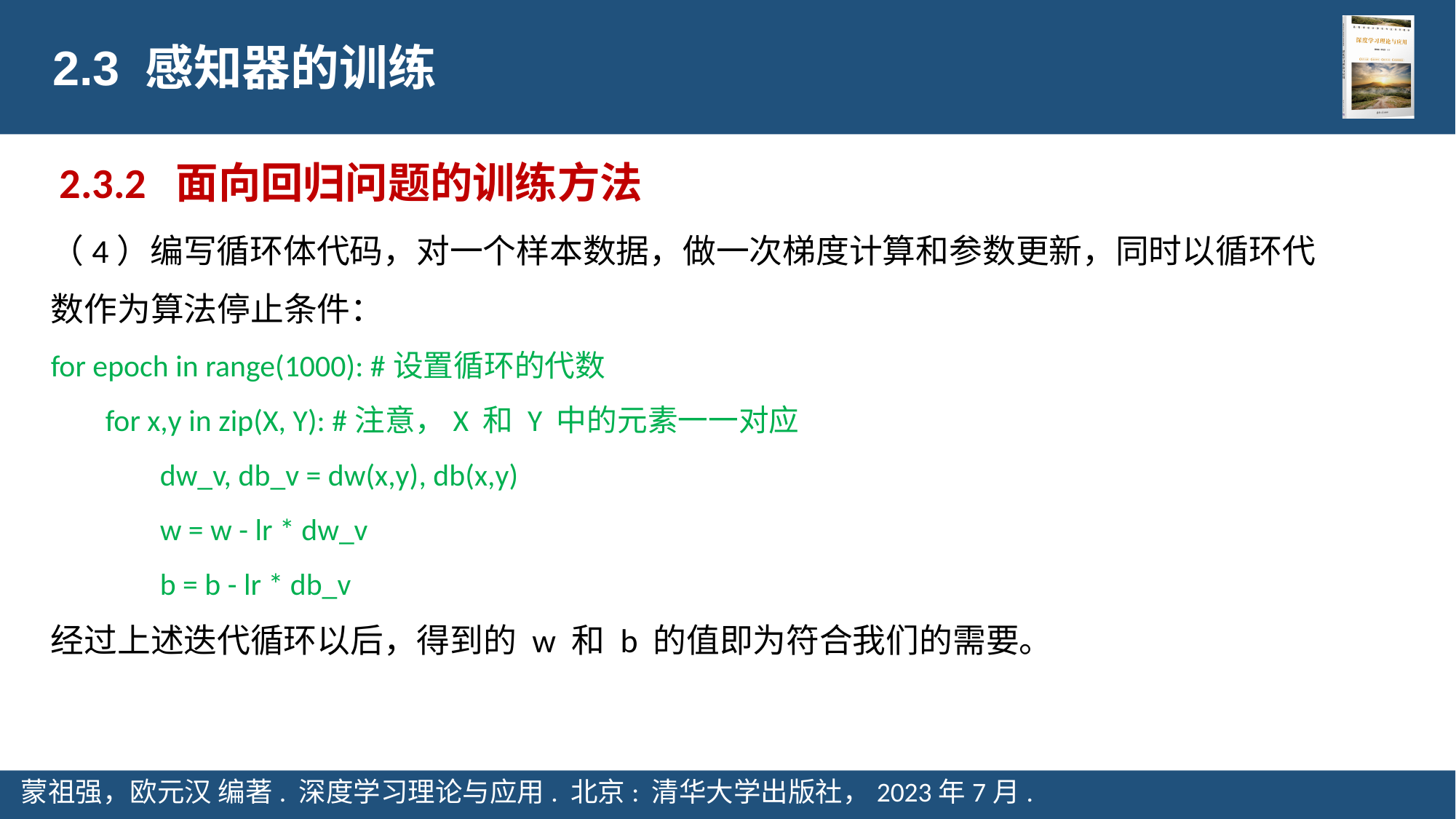

2.3 感知器的训练
2.3.2  面向回归问题的训练方法
（4）编写循环体代码，对一个样本数据，做一次梯度计算和参数更新，同时以循环代
数作为算法停止条件：
for epoch in range(1000): #设置循环的代数
for x,y in zip(X, Y): #注意，X 和 Y 中的元素一一对应
dw_v, db_v = dw(x,y), db(x,y)
w = w - lr * dw_v
b = b - lr * db_v
经过上述迭代循环以后，得到的 w 和 b 的值即为符合我们的需要。